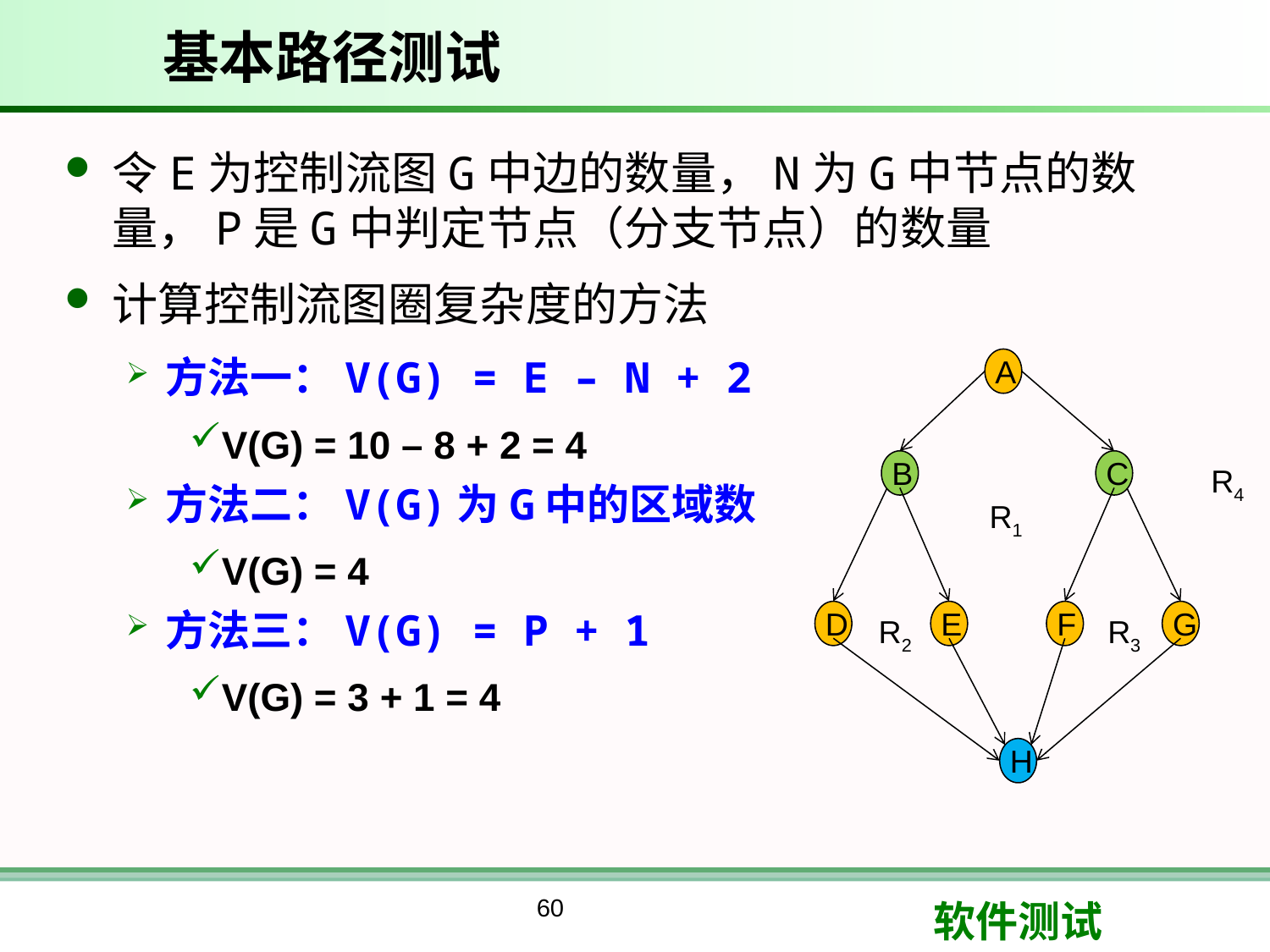

# 基本路径测试
令E为控制流图G中边的数量，N为G中节点的数量，P是G中判定节点（分支节点）的数量
计算控制流图圈复杂度的方法
方法一：V(G) = E – N + 2
V(G) = 10 – 8 + 2 = 4
方法二：V(G)为G中的区域数
V(G) = 4
方法三：V(G) = P + 1
V(G) = 3 + 1 = 4
A
B
C
R4
R1
D
E
F
G
R2
R3
H
60